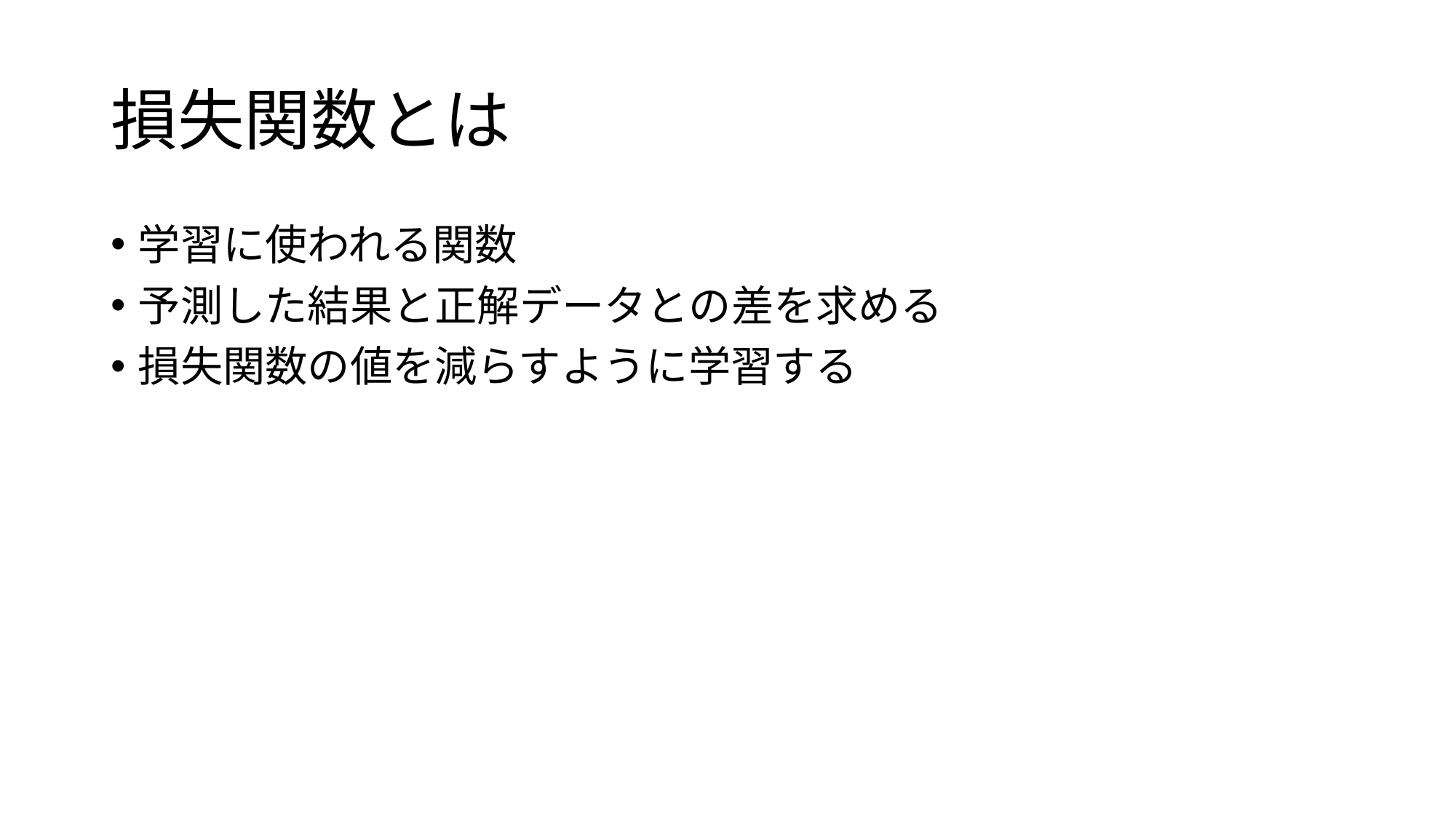

# 損失関数とは
学習に使われる関数
予測した結果と正解データとの差を求める
損失関数の値を減らすように学習する